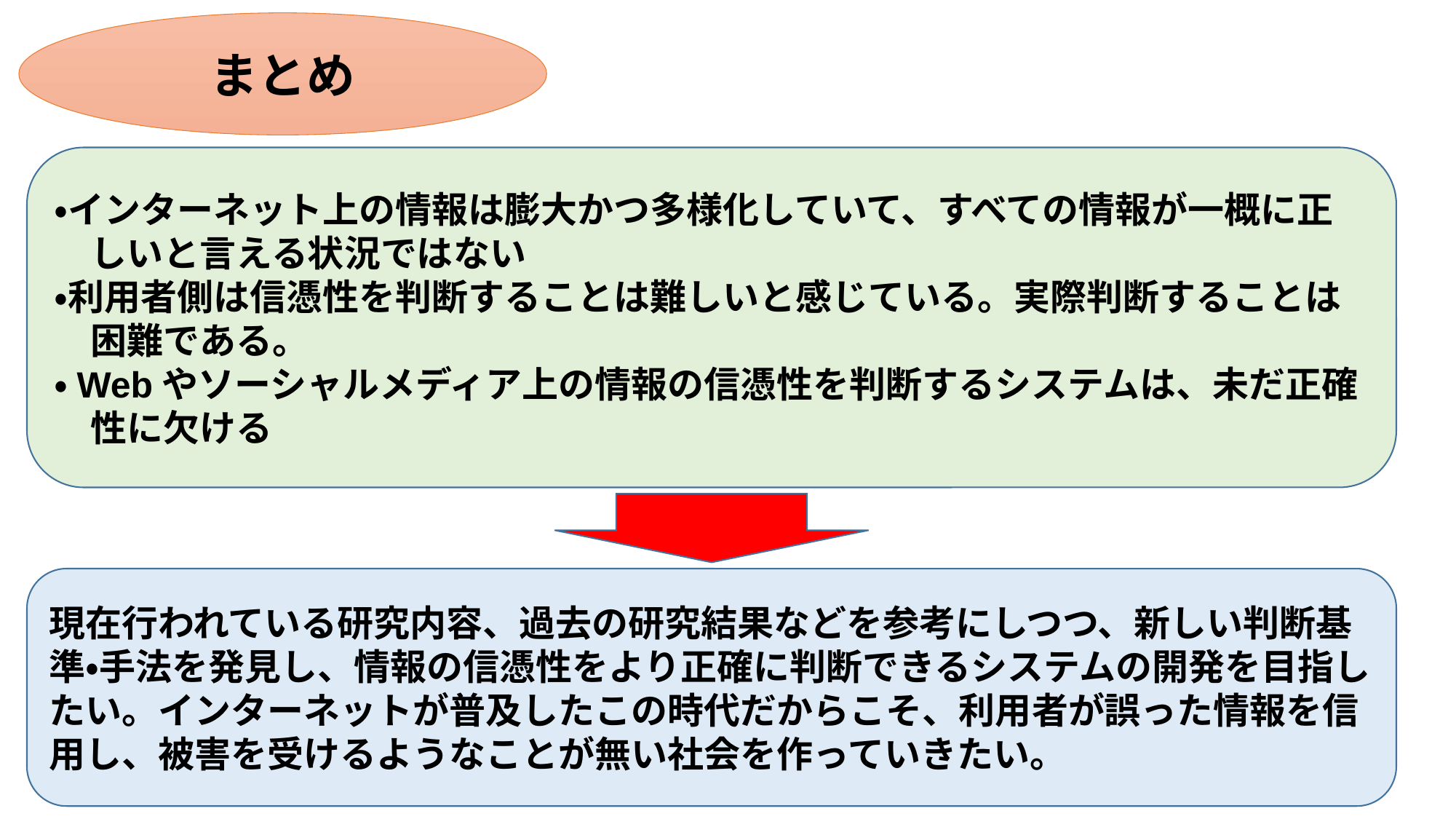

まとめ
・インターネット上の情報は膨大かつ多様化していて、すべての情報が一概に正
　しいと言える状況ではない
・利用者側は信憑性を判断することは難しいと感じている。実際判断することは
　困難である。
・Webやソーシャルメディア上の情報の信憑性を判断するシステムは、未だ正確
　性に欠ける

現在行われている研究内容、過去の研究結果などを参考にしつつ、新しい判断基準・手法を発見し、情報の信憑性をより正確に判断できるシステムの開発を目指したい。インターネットが普及したこの時代だからこそ、利用者が誤った情報を信用し、被害を受けるようなことが無い社会を作っていきたい。